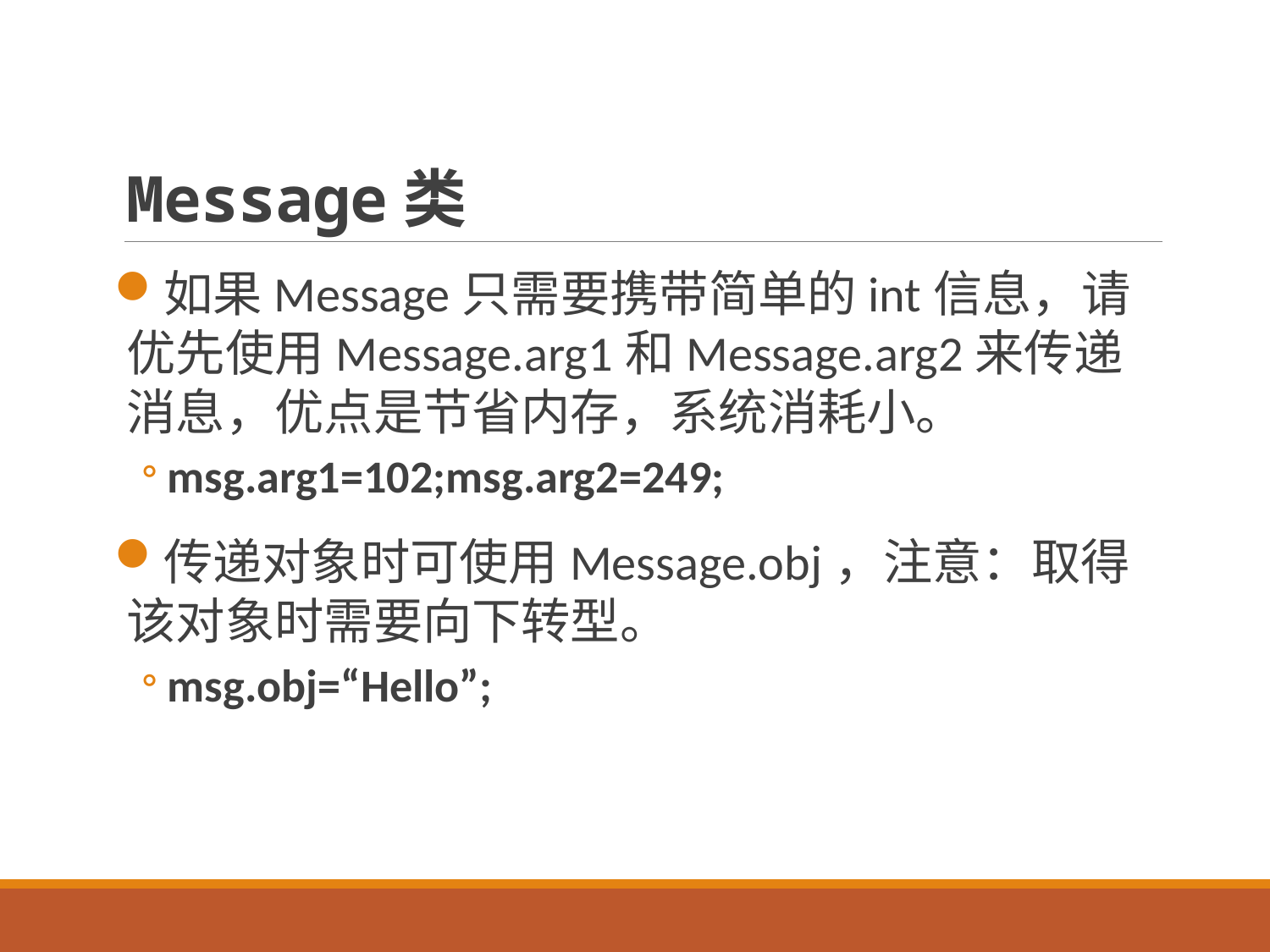

# Message类
如果Message只需要携带简单的int信息，请优先使用Message.arg1和Message.arg2来传递消息，优点是节省内存，系统消耗小。
msg.arg1=102;msg.arg2=249;
传递对象时可使用Message.obj，注意：取得该对象时需要向下转型。
msg.obj=“Hello”;